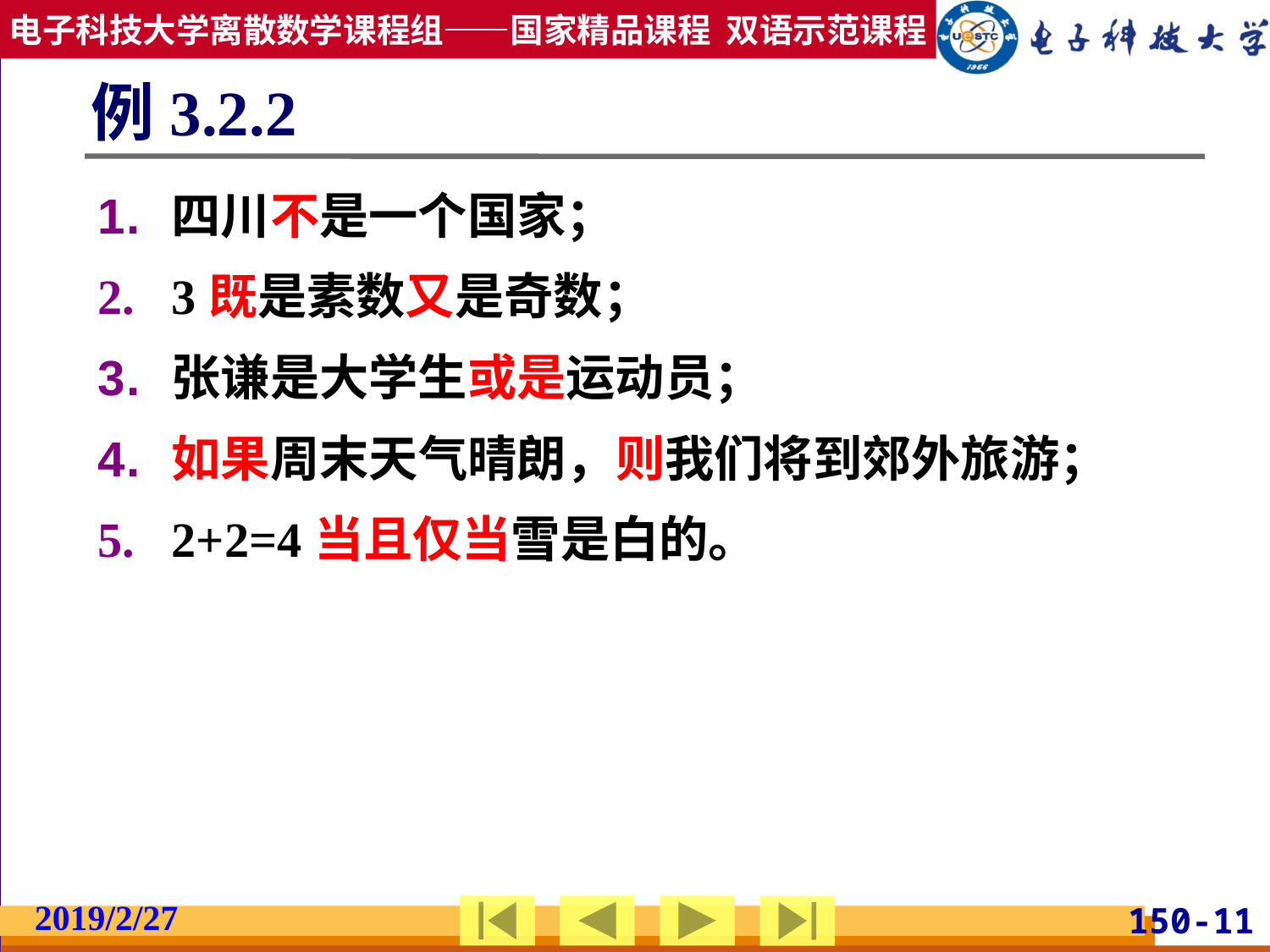

例3.2.2
四川不是一个国家；
3既是素数又是奇数；
张谦是大学生或是运动员；
如果周末天气晴朗，则我们将到郊外旅游；
2+2=4当且仅当雪是白的。
2019/2/27